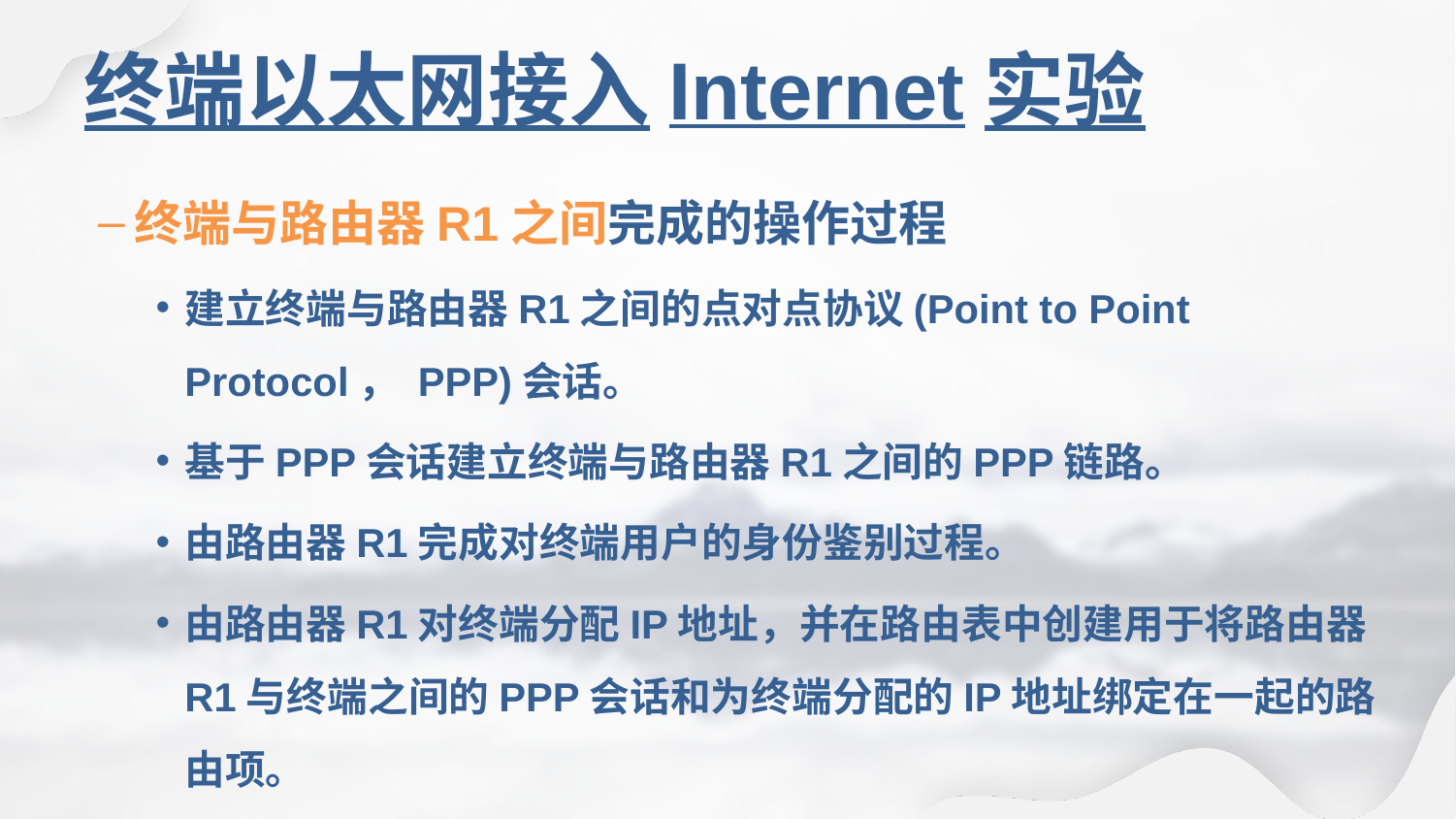

# 终端以太网接入Internet实验
终端与路由器R1之间完成的操作过程
建立终端与路由器R1之间的点对点协议(Point to Point Protocol， PPP)会话。
基于PPP会话建立终端与路由器R1之间的PPP链路。
由路由器R1完成对终端用户的身份鉴别过程。
由路由器R1对终端分配IP地址，并在路由表中创建用于将路由器R1与终端之间的PPP会话和为终端分配的IP地址绑定在一起的路由项。